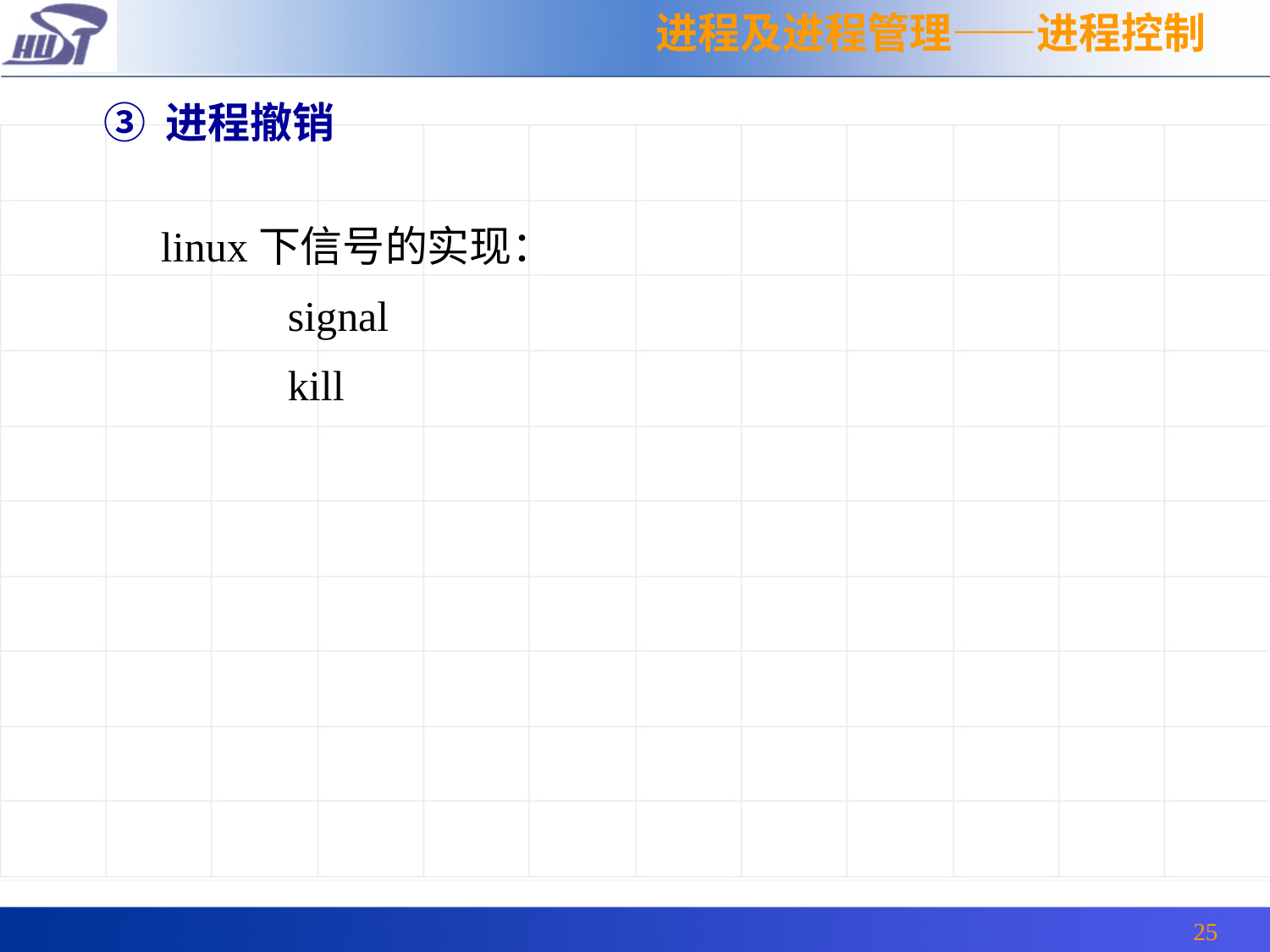

进程及进程管理——进程控制
③ 进程撤销
linux下信号的实现：
	signal
	kill
25